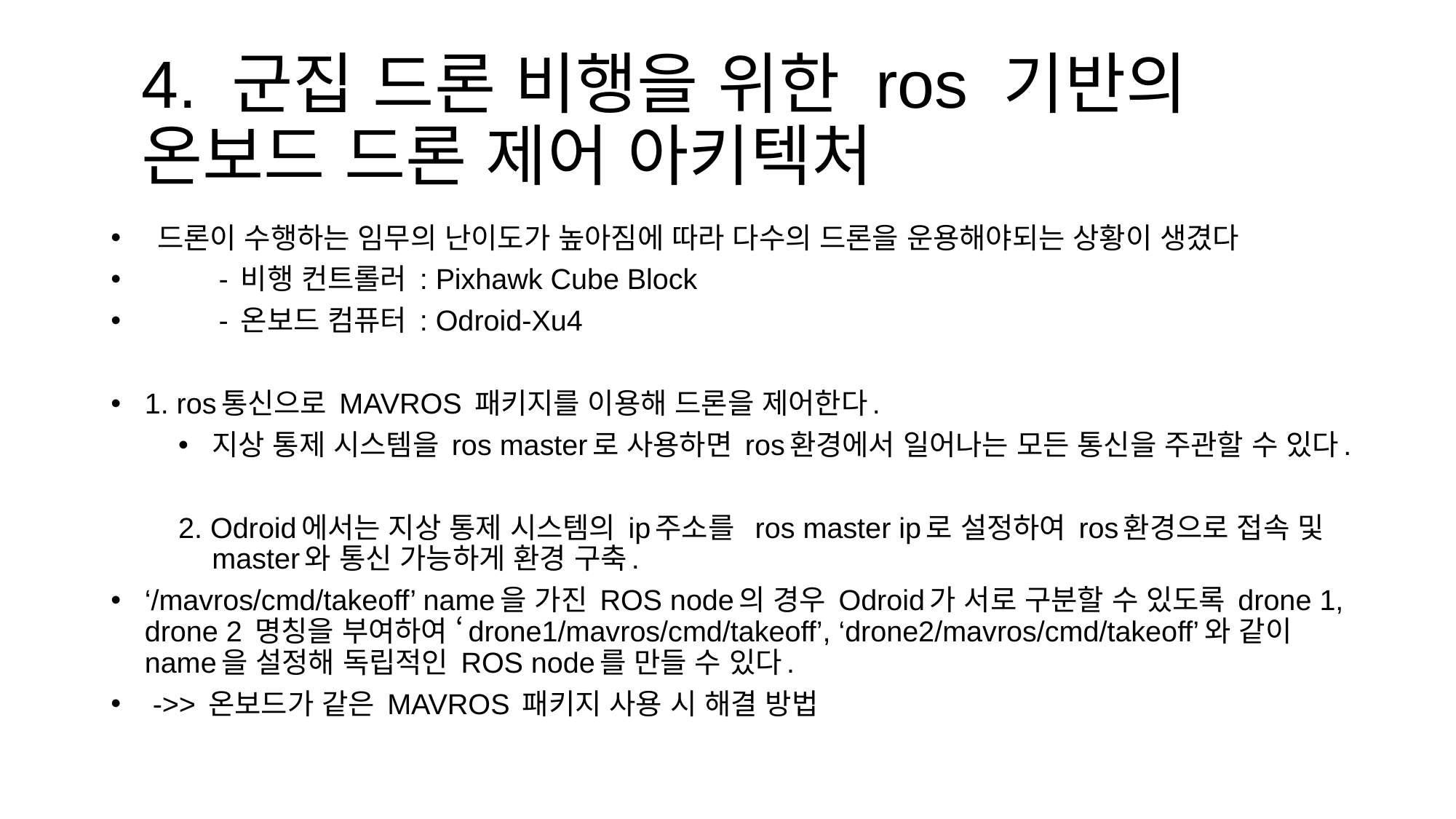

# 4. 군집 드론 비행을 위한 ros 기반의 온보드 드론 제어 아키텍처
 드론이 수행하는 임무의 난이도가 높아짐에 따라 다수의 드론을 운용해야되는 상황이 생겼다
	⁃ 비행 컨트롤러 : Pixhawk Cube Block
	⁃ 온보드 컴퓨터 : Odroid-Xu4

	1. ros통신으로 MAVROS 패키지를 이용해 드론을 제어한다.
지상 통제 시스템을 ros master로 사용하면 ros환경에서 일어나는 모든 통신을 주관할 수 있다.

2. Odroid에서는 지상 통제 시스템의 ip주소를  ros master ip로 설정하여 ros환경으로 접속 및 master와 통신 가능하게 환경 구축.
‘/mavros/cmd/takeoff’ name을 가진 ROS node의 경우 Odroid가 서로 구분할 수 있도록 drone 1, drone 2 명칭을 부여하여 ‘drone1/mavros/cmd/takeoff’, ‘drone2/mavros/cmd/takeoff’와 같이 name을 설정해 독립적인 ROS node를 만들 수 있다.
 ->> 온보드가 같은 MAVROS 패키지 사용 시 해결 방법